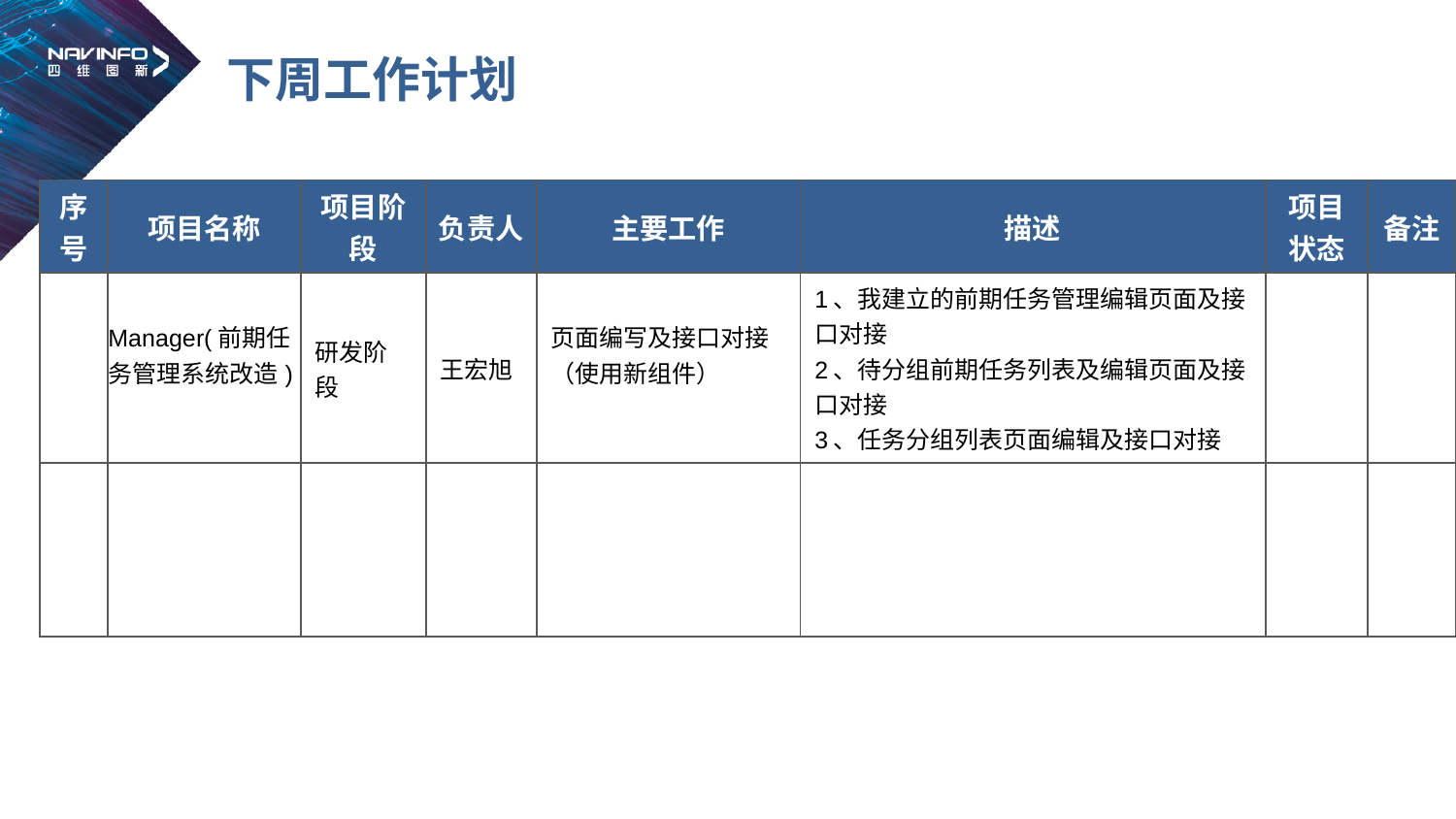

# 下周工作计划
| 序号 | 项目名称 | 项目阶段 | 负责人 | 主要工作 | 描述 | 项目状态 | 备注 |
| --- | --- | --- | --- | --- | --- | --- | --- |
|  | Manager(前期任务管理系统改造) | 研发阶段 | 王宏旭 | 页面编写及接口对接（使用新组件） | 1、我建立的前期任务管理编辑页面及接口对接 2、待分组前期任务列表及编辑页面及接口对接 3、任务分组列表页面编辑及接口对接 |  |  |
|  |  |  |  |  |  |  |  |